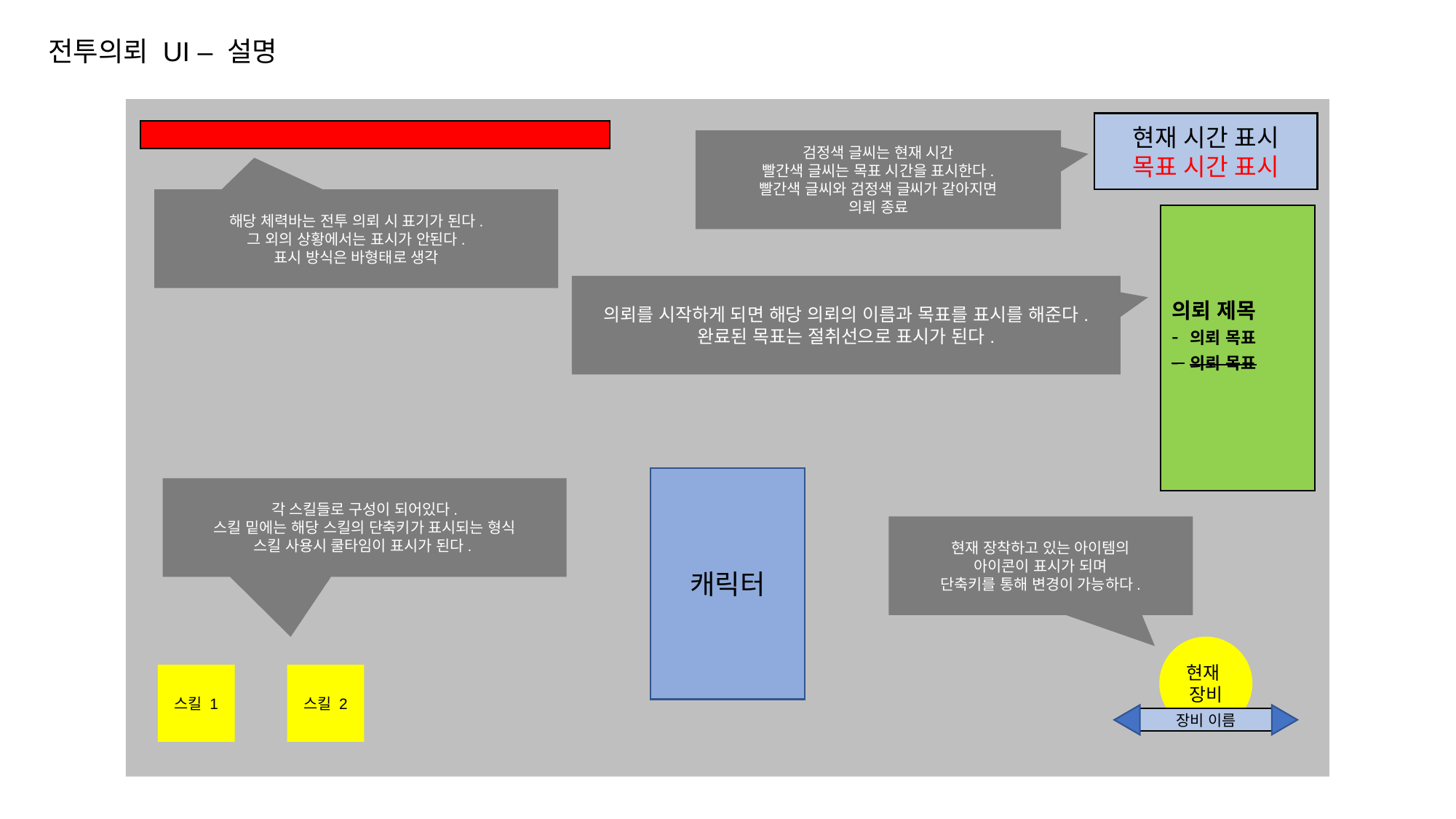

전투의뢰 UI – 설명

현재 시간 표시
목표 시간 표시

의뢰 제목
- 의뢰 목표
- 의뢰 목표

캐릭터
현재
장비
스킬 2
스킬 1

장비 이름
검정색 글씨는 현재 시간
빨간색 글씨는 목표 시간을 표시한다.
빨간색 글씨와 검정색 글씨가 같아지면
의뢰 종료
해당 체력바는 전투 의뢰 시 표기가 된다.
그 외의 상황에서는 표시가 안된다.
표시 방식은 바형태로 생각
의뢰를 시작하게 되면 해당 의뢰의 이름과 목표를 표시를 해준다.
완료된 목표는 절취선으로 표시가 된다.
각 스킬들로 구성이 되어있다.
스킬 밑에는 해당 스킬의 단축키가 표시되는 형식
스킬 사용시 쿨타임이 표시가 된다.
현재 장착하고 있는 아이템의
아이콘이 표시가 되며
단축키를 통해 변경이 가능하다.